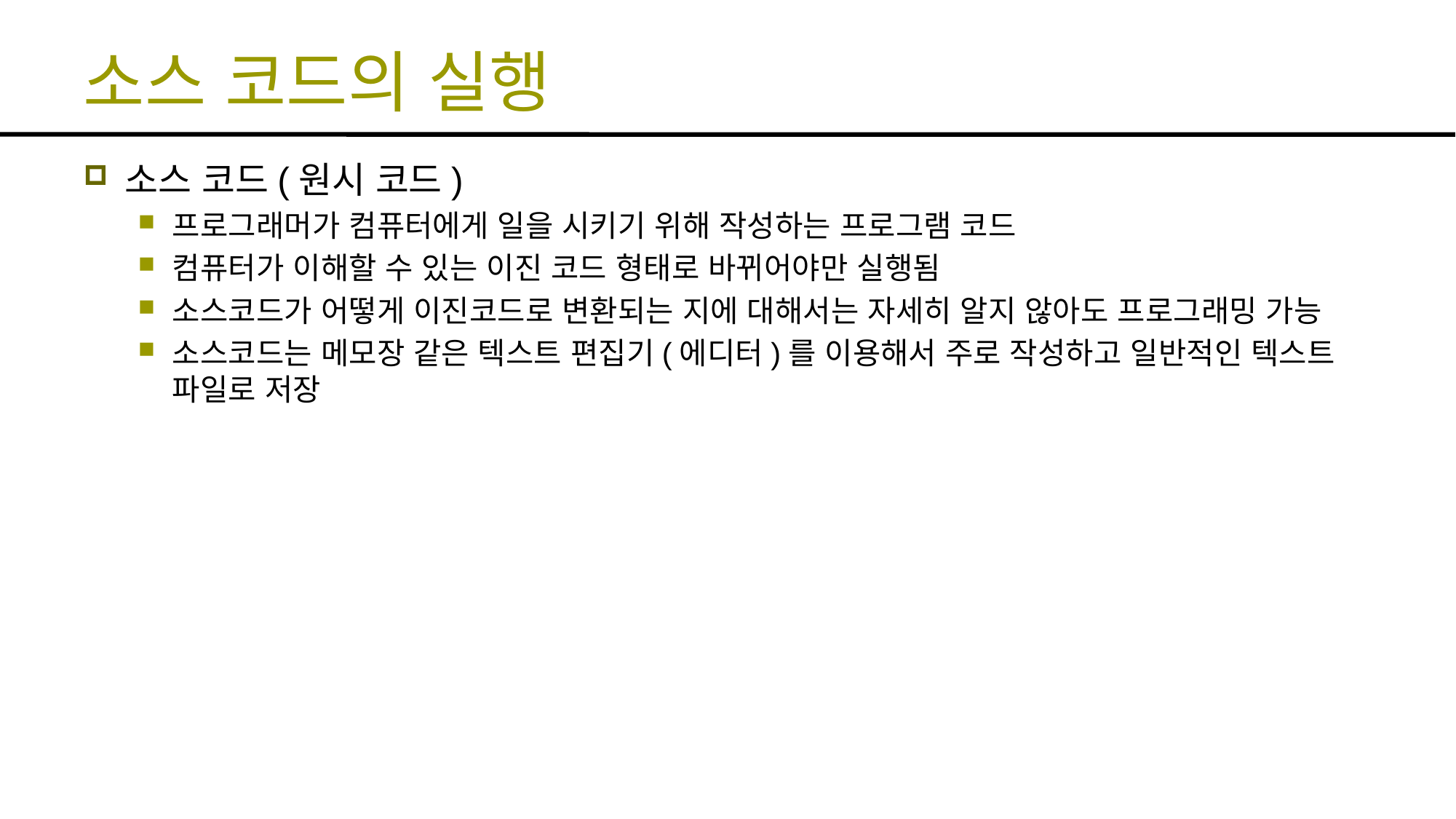

# 소스 코드의 실행
소스 코드(원시 코드)
프로그래머가 컴퓨터에게 일을 시키기 위해 작성하는 프로그램 코드
컴퓨터가 이해할 수 있는 이진 코드 형태로 바뀌어야만 실행됨
소스코드가 어떻게 이진코드로 변환되는 지에 대해서는 자세히 알지 않아도 프로그래밍 가능
소스코드는 메모장 같은 텍스트 편집기(에디터)를 이용해서 주로 작성하고 일반적인 텍스트 파일로 저장